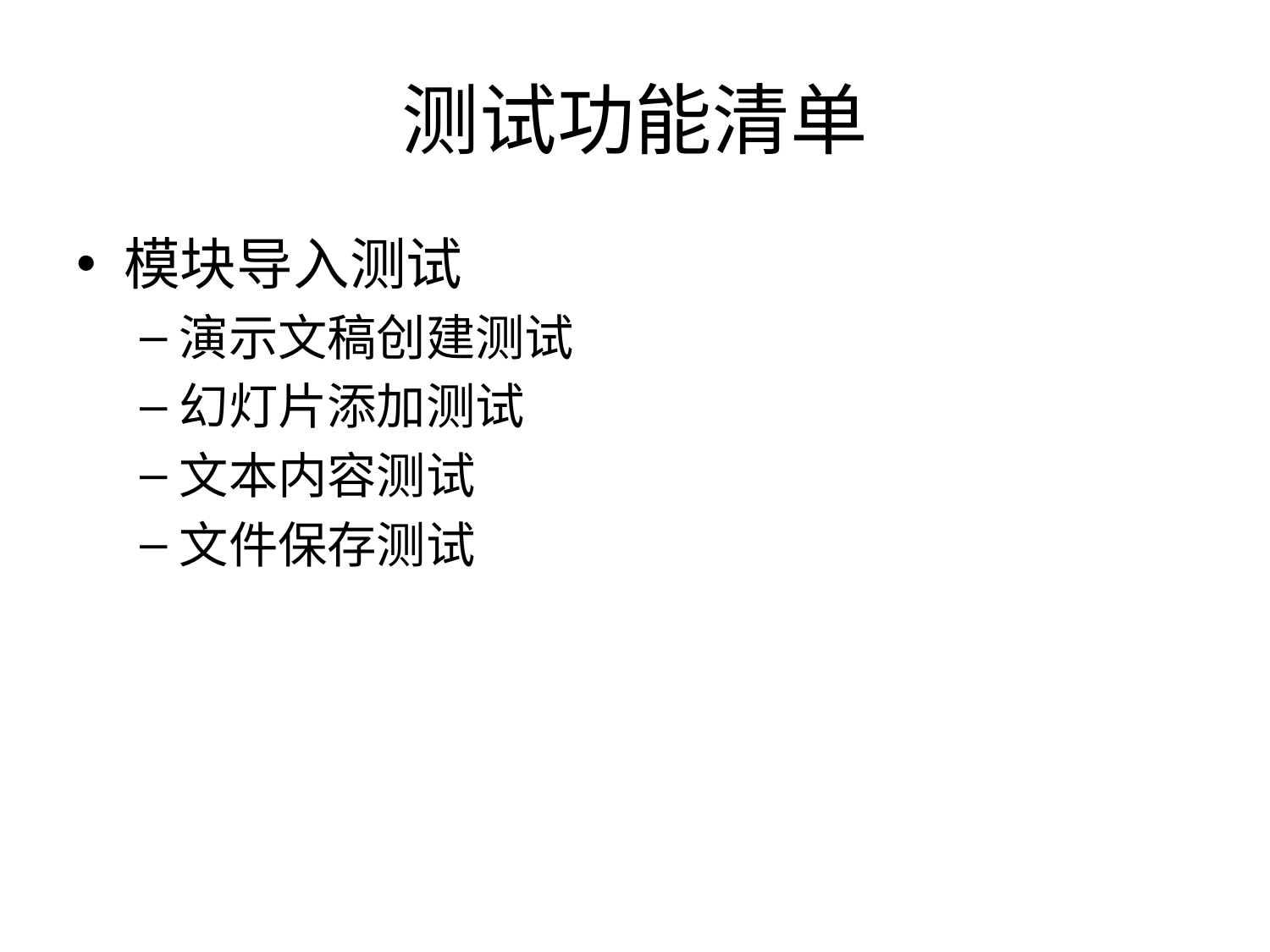

# 测试功能清单
模块导入测试
演示文稿创建测试
幻灯片添加测试
文本内容测试
文件保存测试